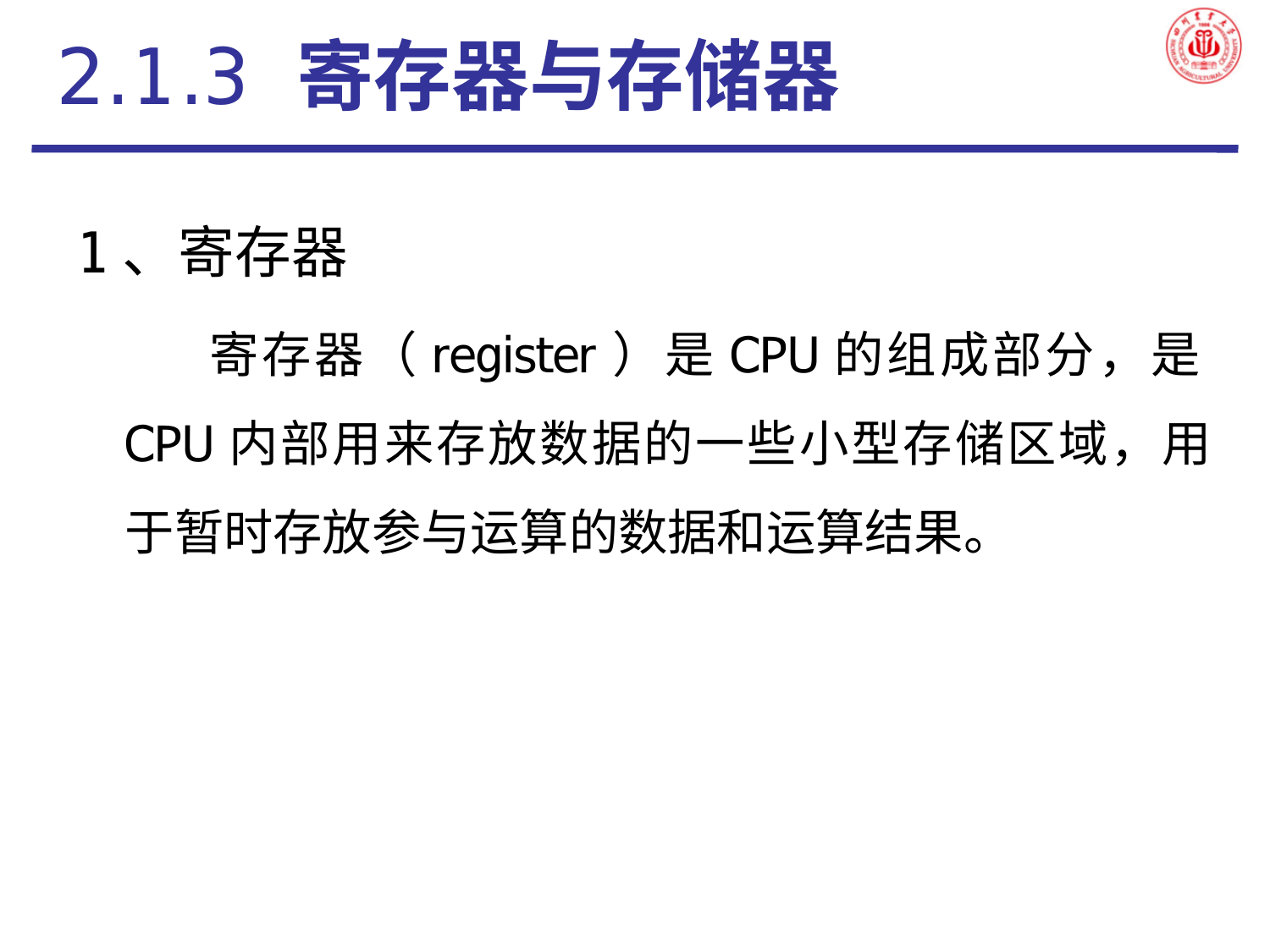

# 2.1.3 寄存器与存储器
1、寄存器
        寄存器（register）是CPU的组成部分，是CPU内部用来存放数据的一些小型存储区域，用于暂时存放参与运算的数据和运算结果。